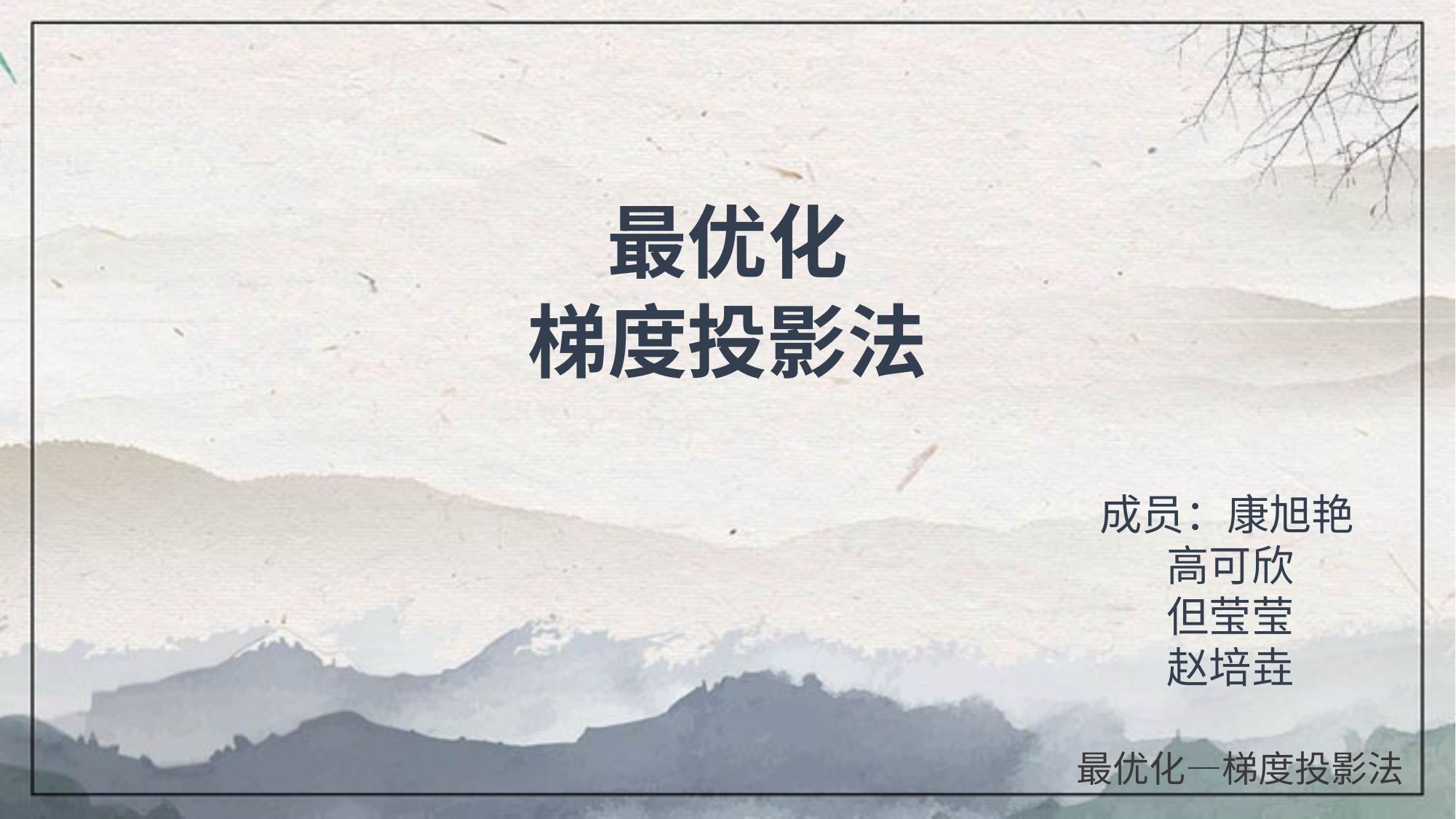

最优化
梯度投影法
成员：康旭艳
      高可欣
      但莹莹
      赵培垚
最优化—梯度投影法